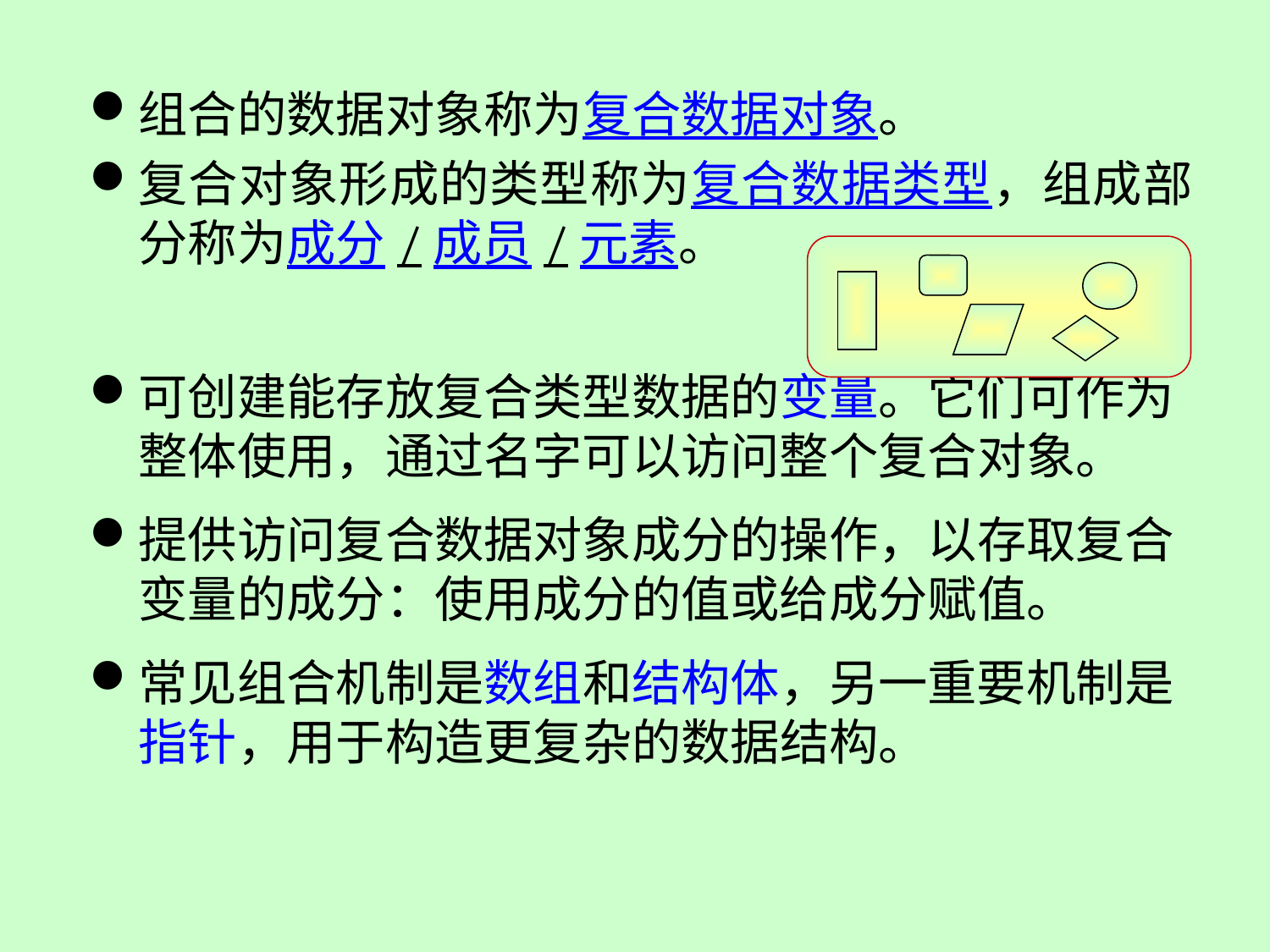

组合的数据对象称为复合数据对象。
复合对象形成的类型称为复合数据类型，组成部分称为成分/成员/元素。

可创建能存放复合类型数据的变量。它们可作为整体使用，通过名字可以访问整个复合对象。
提供访问复合数据对象成分的操作，以存取复合变量的成分：使用成分的值或给成分赋值。
常见组合机制是数组和结构体，另一重要机制是指针，用于构造更复杂的数据结构。

3